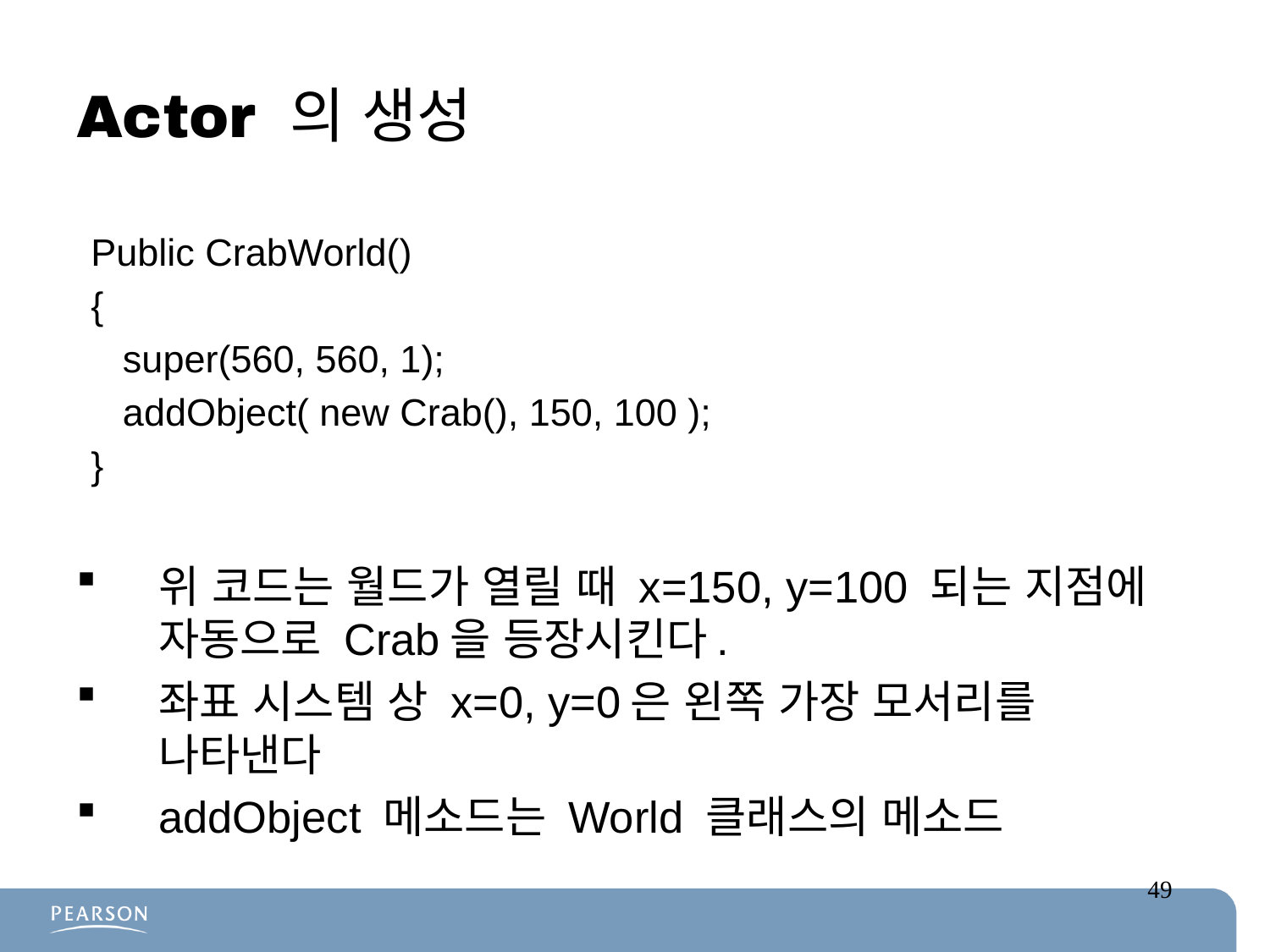

# Actor 의 생성
Public CrabWorld()
{
   super(560, 560, 1);
   addObject( new Crab(), 150, 100 );
}

위 코드는 월드가 열릴 때 x=150, y=100 되는 지점에 자동으로 Crab을 등장시킨다.
좌표 시스템 상 x=0, y=0은 왼쪽 가장 모서리를 나타낸다
addObject 메소드는 World 클래스의 메소드
49